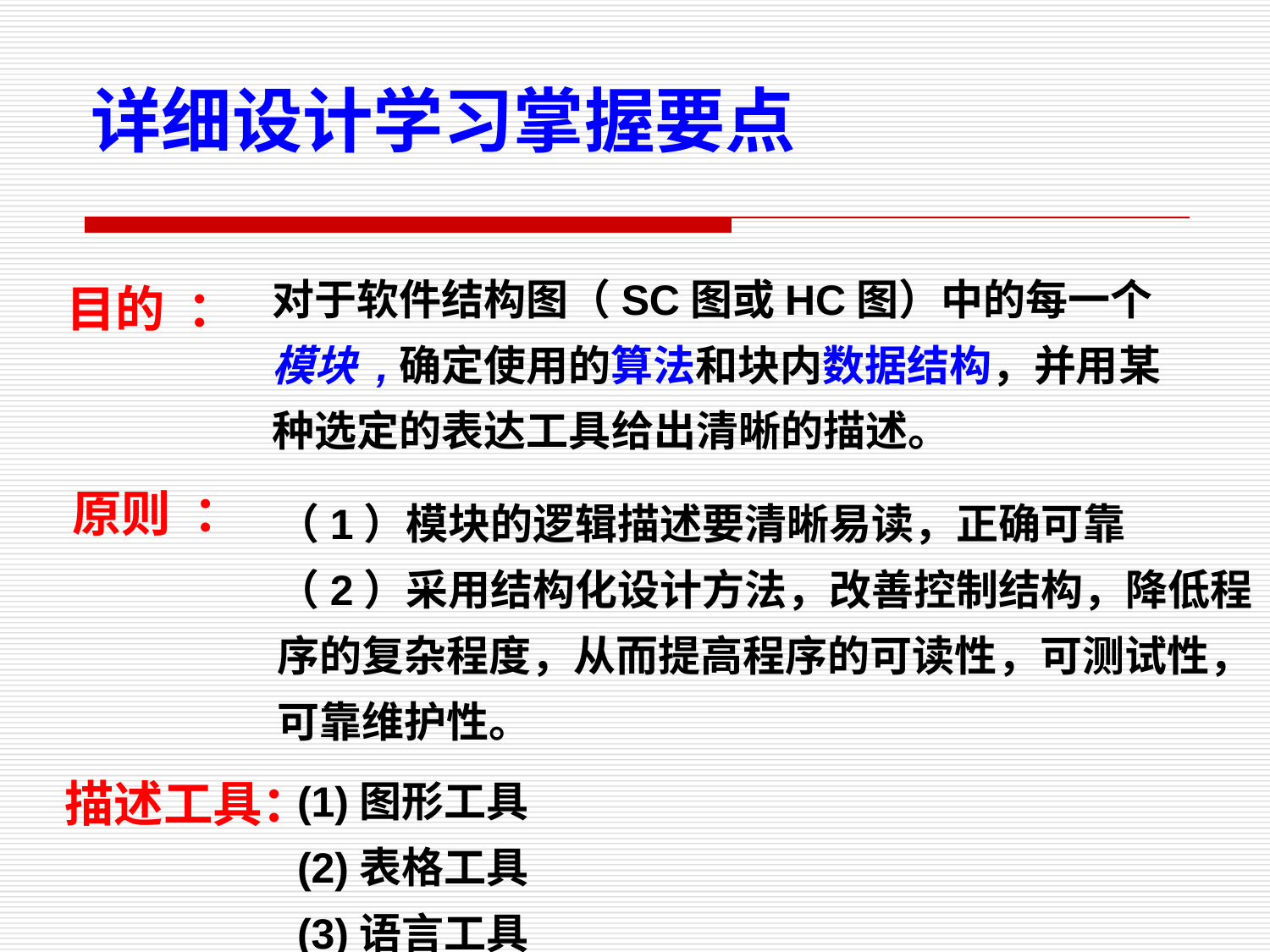

详细设计学习掌握要点
对于软件结构图（SC图或HC图）中的每一个模块 ,确定使用的算法和块内数据结构，并用某种选定的表达工具给出清晰的描述。
目的  ：
原则  ：
（1）模块的逻辑描述要清晰易读，正确可靠
（2）采用结构化设计方法，改善控制结构，降低程序的复杂程度，从而提高程序的可读性，可测试性，可靠维护性。
(1)图形工具
(2)表格工具
(3)语言工具
描述工具：